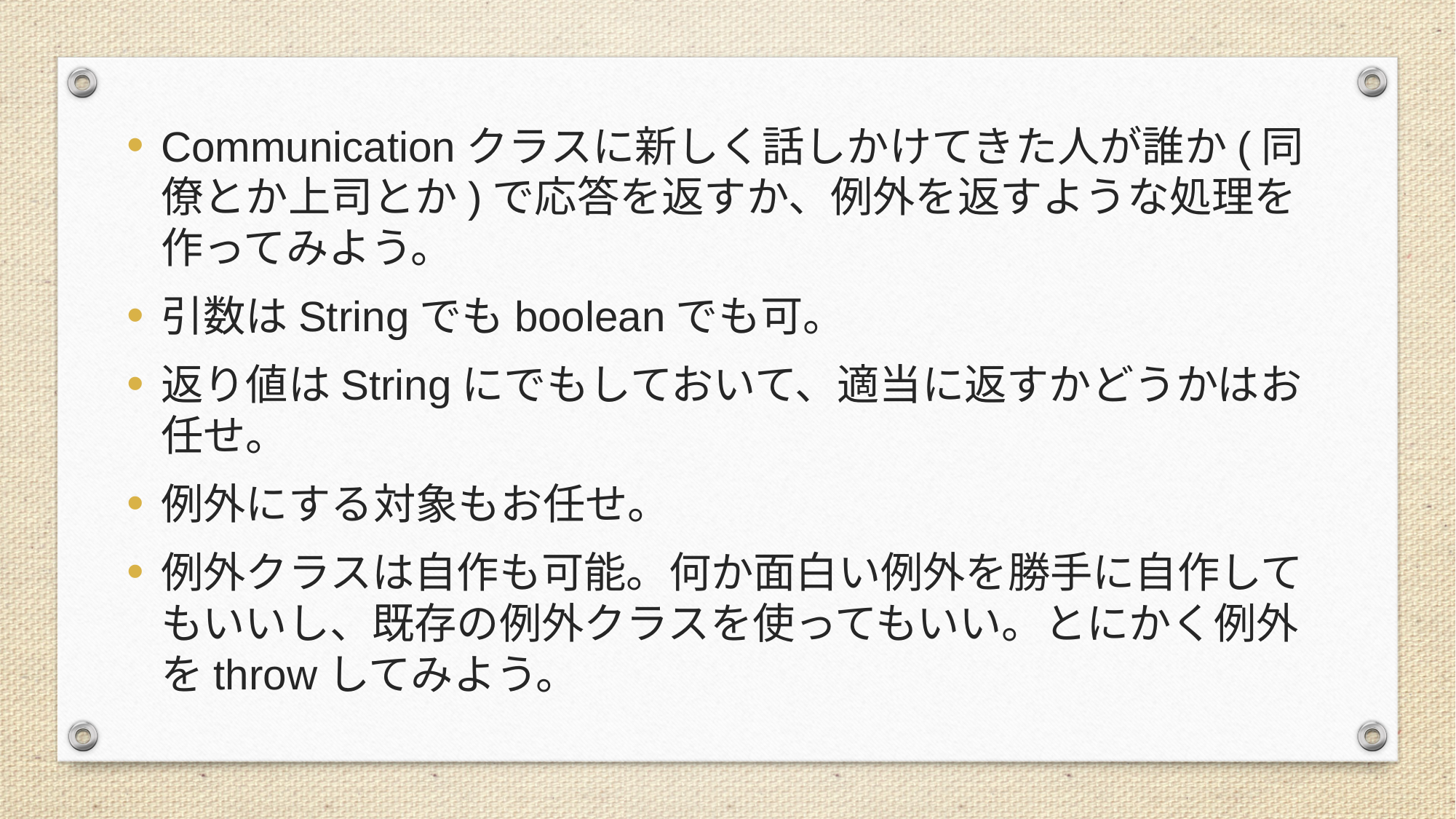

Communicationクラスに新しく話しかけてきた人が誰か(同僚とか上司とか)で応答を返すか、例外を返すような処理を作ってみよう。
引数はStringでもbooleanでも可。
返り値はStringにでもしておいて、適当に返すかどうかはお任せ。
例外にする対象もお任せ。
例外クラスは自作も可能。何か面白い例外を勝手に自作してもいいし、既存の例外クラスを使ってもいい。とにかく例外をthrowしてみよう。